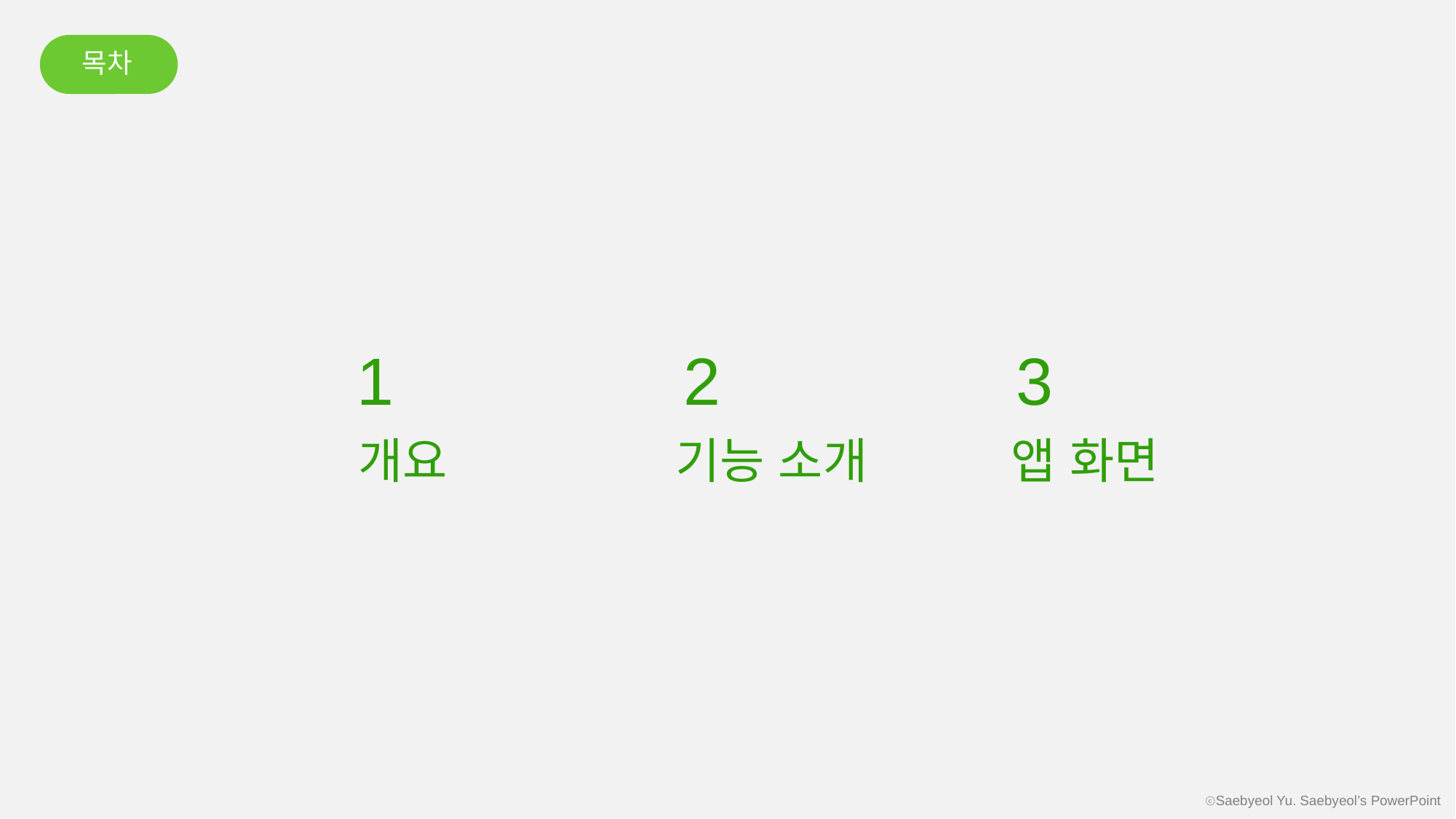

목차
3
2
1
앱 화면
기능 소개
개요